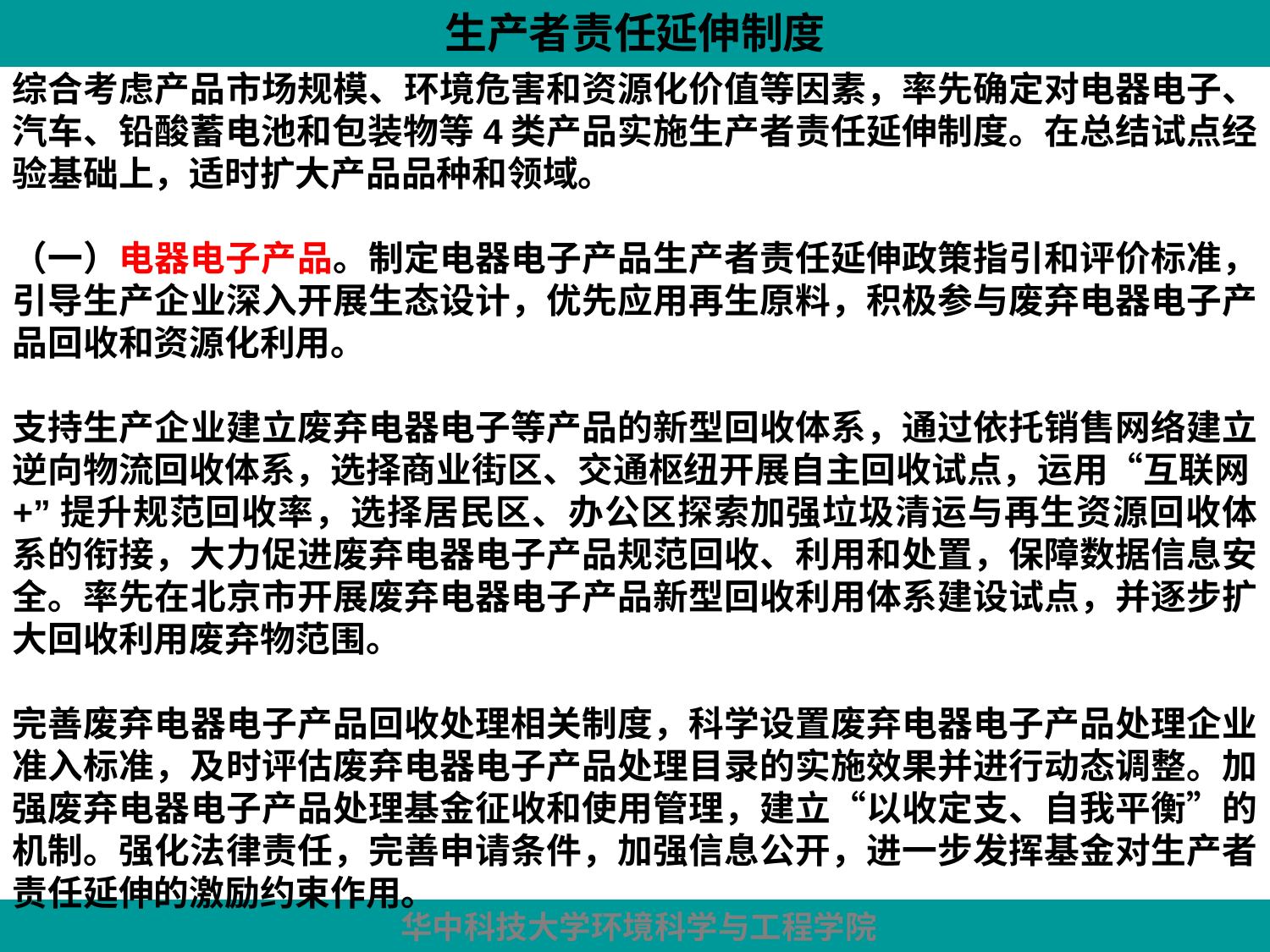

生产者责任延伸制度
综合考虑产品市场规模、环境危害和资源化价值等因素，率先确定对电器电子、汽车、铅酸蓄电池和包装物等4类产品实施生产者责任延伸制度。在总结试点经验基础上，适时扩大产品品种和领域。

（一）电器电子产品。制定电器电子产品生产者责任延伸政策指引和评价标准，引导生产企业深入开展生态设计，优先应用再生原料，积极参与废弃电器电子产品回收和资源化利用。

支持生产企业建立废弃电器电子等产品的新型回收体系，通过依托销售网络建立逆向物流回收体系，选择商业街区、交通枢纽开展自主回收试点，运用“互联网+”提升规范回收率，选择居民区、办公区探索加强垃圾清运与再生资源回收体系的衔接，大力促进废弃电器电子产品规范回收、利用和处置，保障数据信息安全。率先在北京市开展废弃电器电子产品新型回收利用体系建设试点，并逐步扩大回收利用废弃物范围。

完善废弃电器电子产品回收处理相关制度，科学设置废弃电器电子产品处理企业准入标准，及时评估废弃电器电子产品处理目录的实施效果并进行动态调整。加强废弃电器电子产品处理基金征收和使用管理，建立“以收定支、自我平衡”的机制。强化法律责任，完善申请条件，加强信息公开，进一步发挥基金对生产者责任延伸的激励约束作用。
      华中科技大学环境科学与工程学院